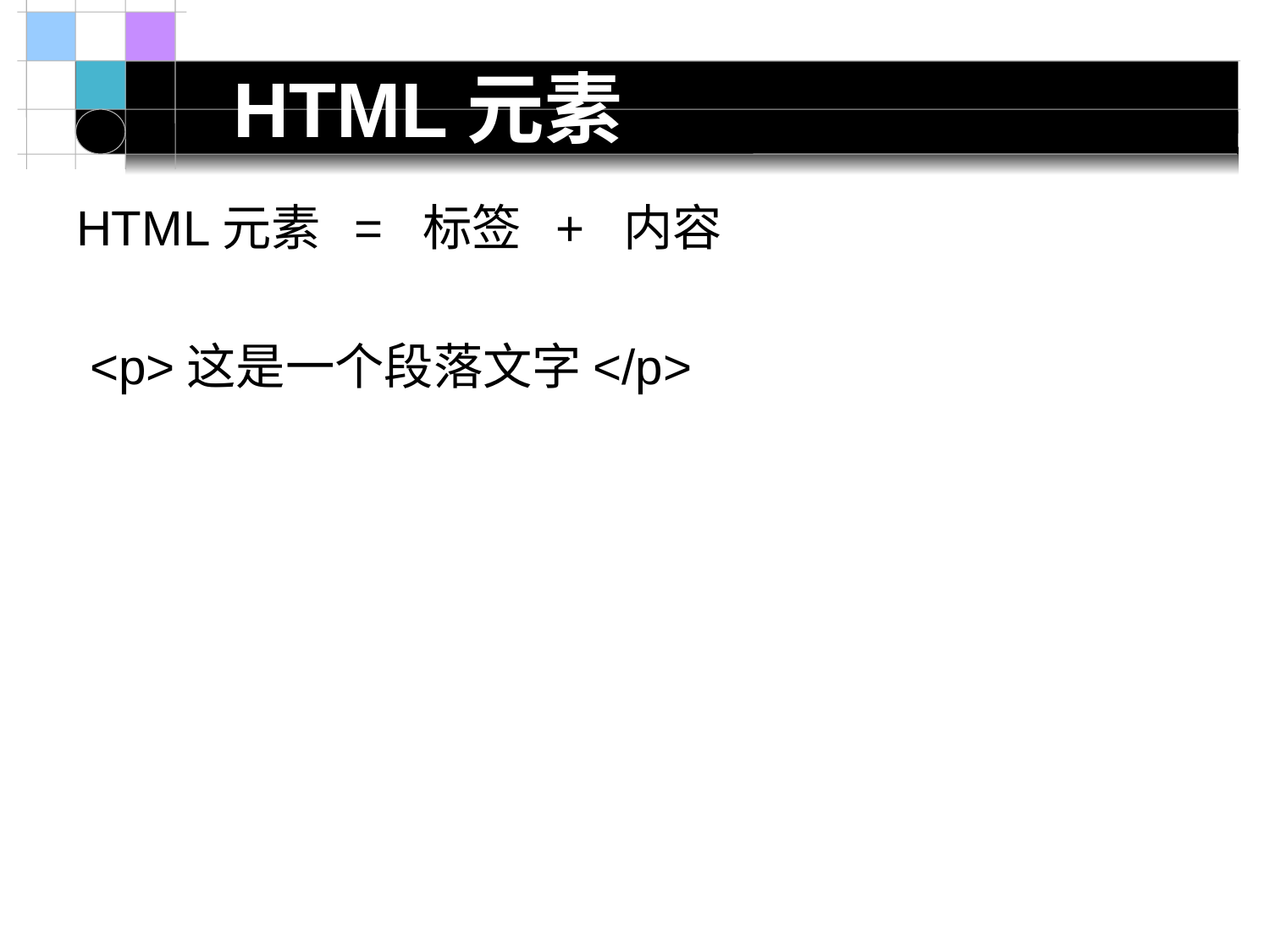

# HTML元素
HTML元素  =  标签  +  内容

 <p>这是一个段落文字</p>